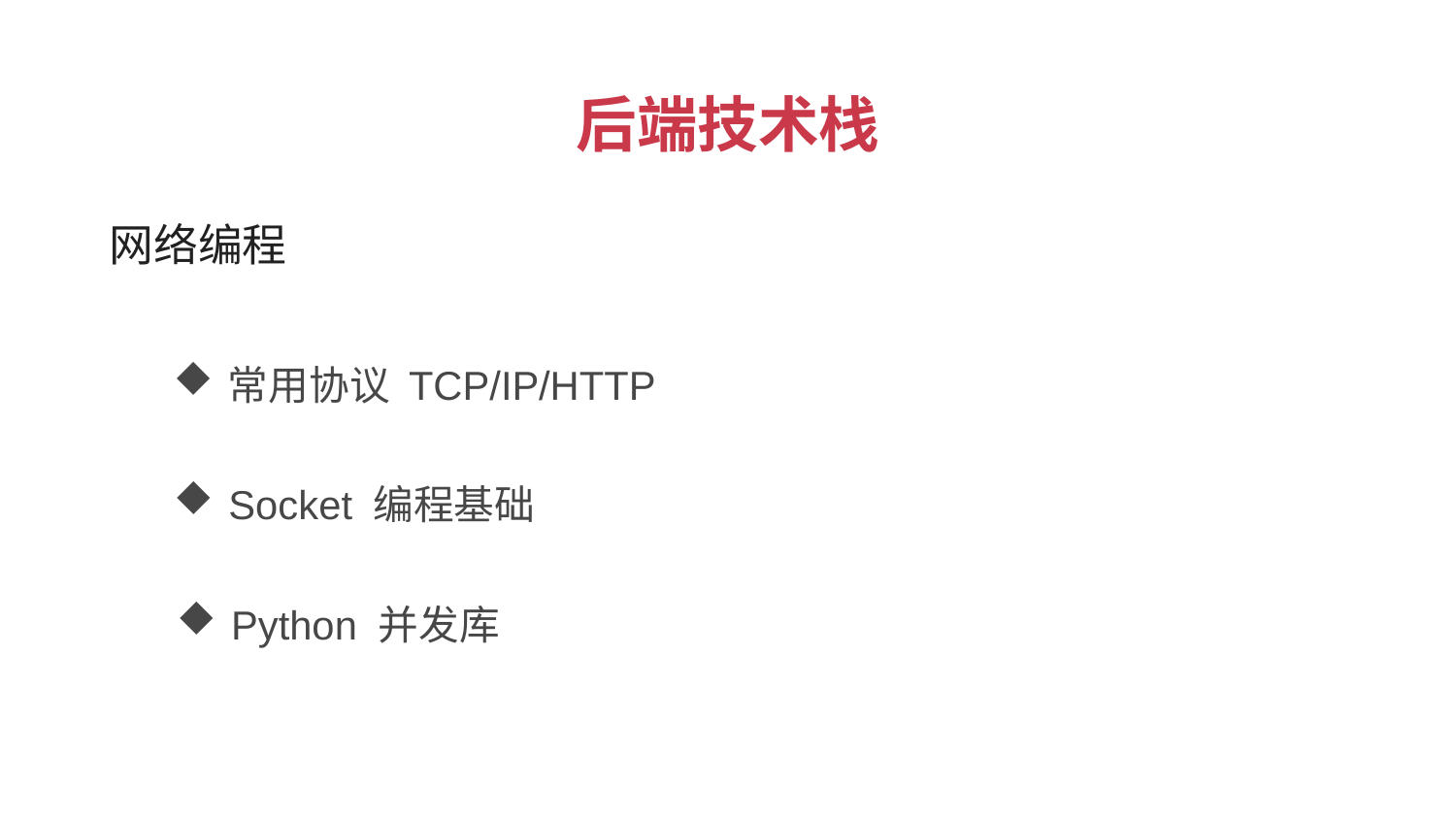

后端技术栈
 网络编程
常用协议 TCP/IP/HTTP
Socket 编程基础
Python 并发库